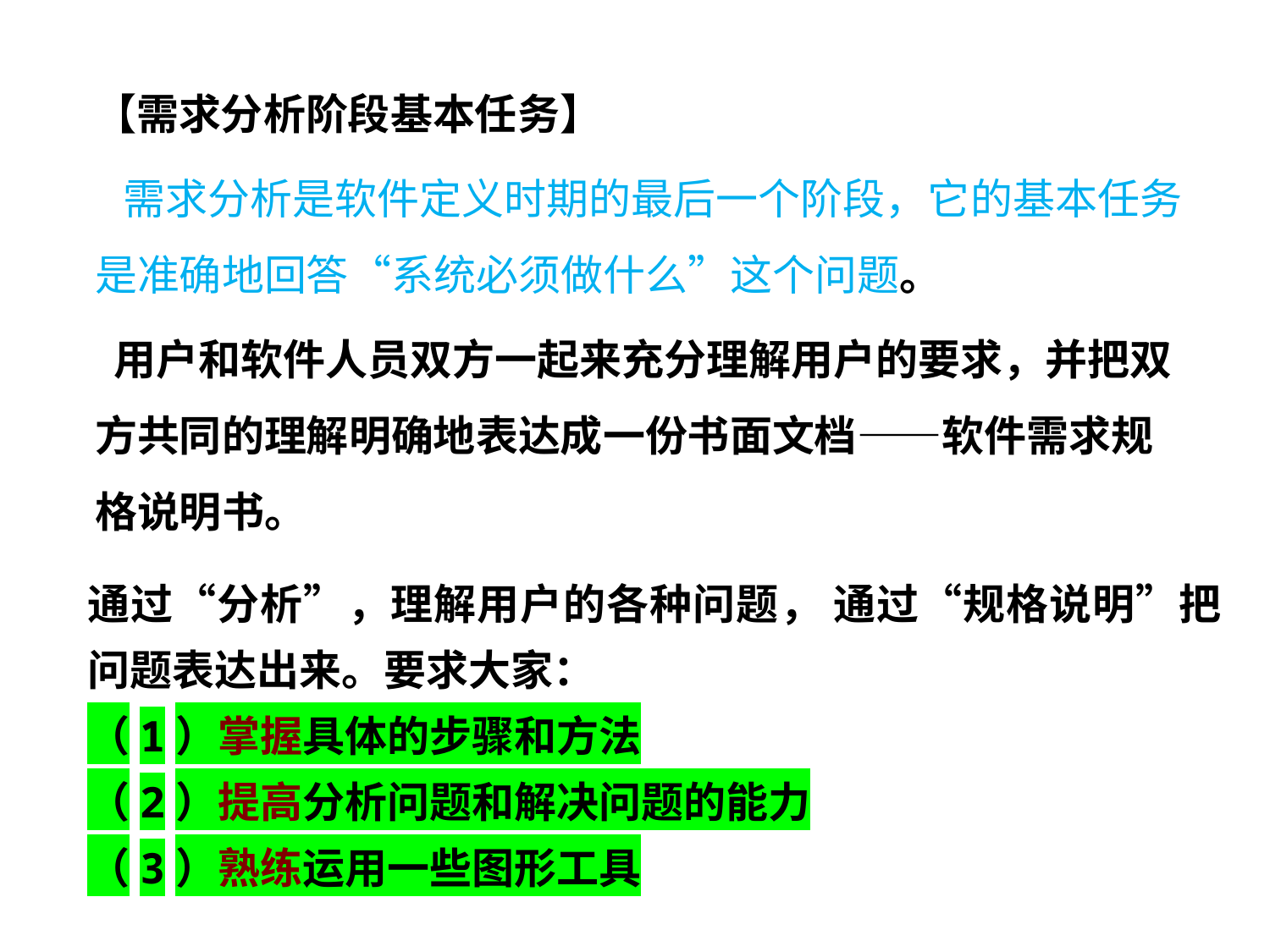

【需求分析阶段基本任务】
  需求分析是软件定义时期的最后一个阶段，它的基本任务是准确地回答“系统必须做什么”这个问题。
 用户和软件人员双方一起来充分理解用户的要求，并把双方共同的理解明确地表达成一份书面文档——软件需求规格说明书。
通过“分析”，理解用户的各种问题， 通过“规格说明”把问题表达出来。要求大家：
（1）掌握具体的步骤和方法
（2）提高分析问题和解决问题的能力
（3）熟练运用一些图形工具